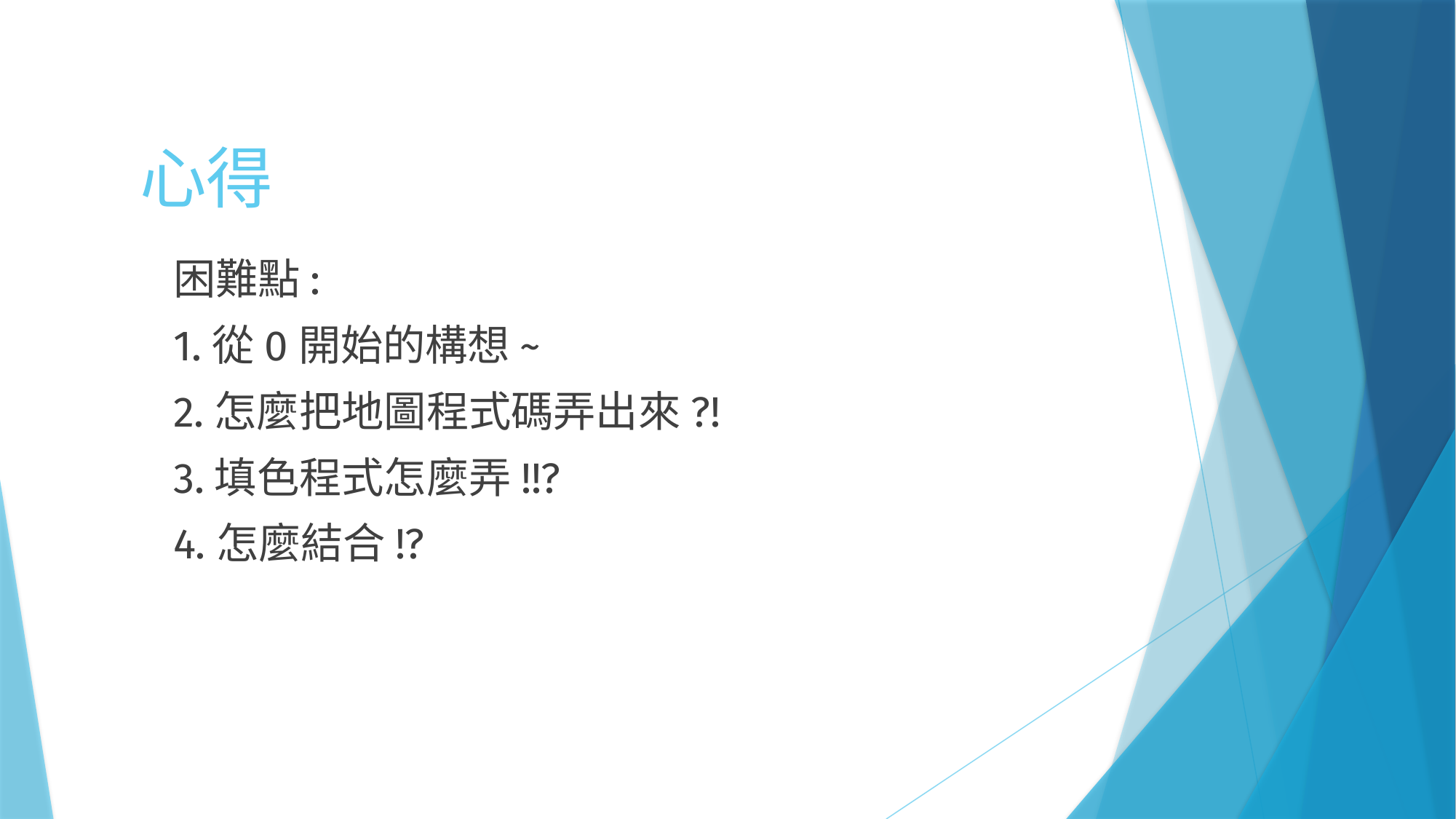

# 心得
困難點:
1.從0開始的構想~
2.怎麼把地圖程式碼弄出來?!
3.填色程式怎麼弄!!?
4.怎麼結合!?